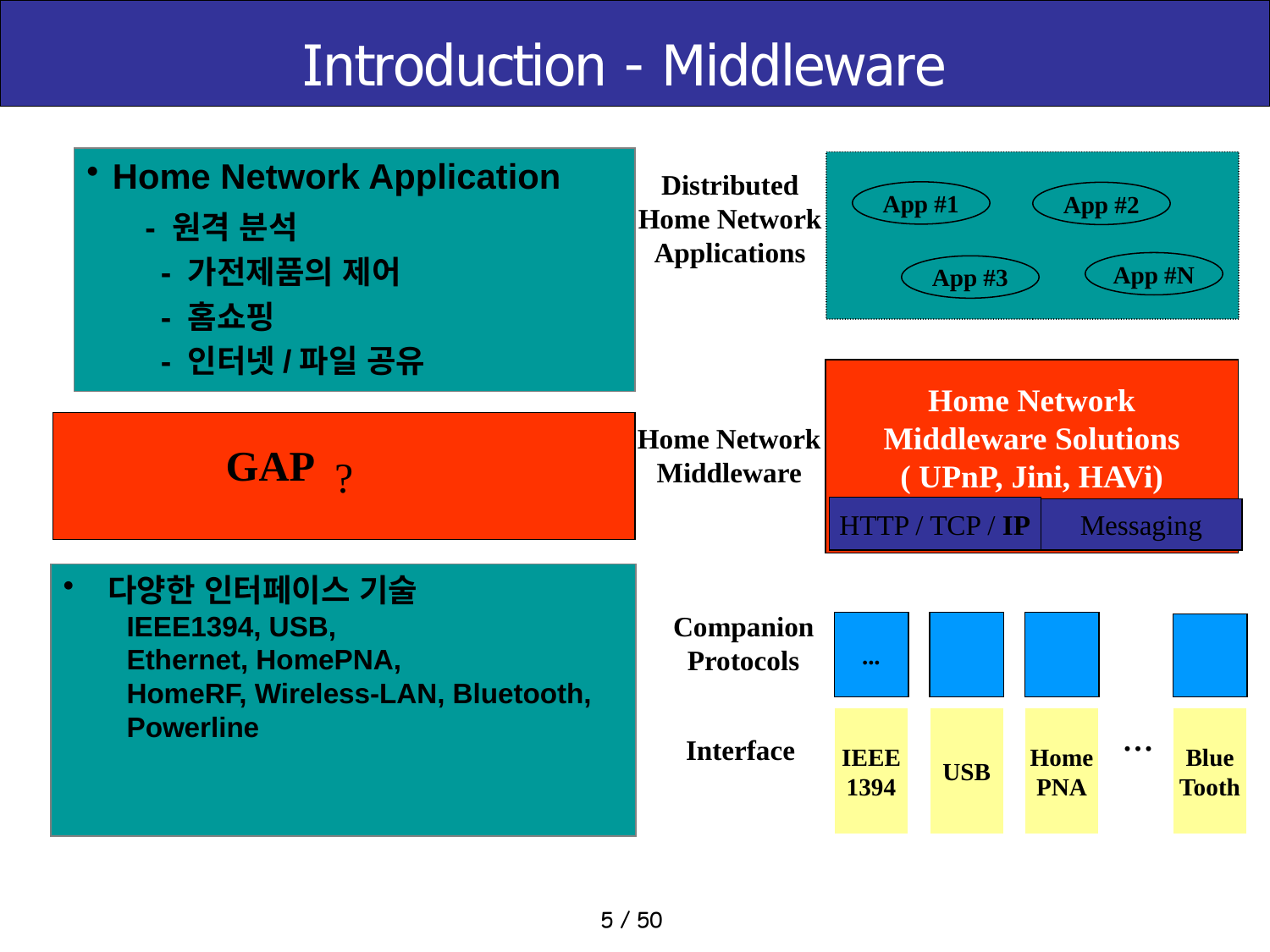

# Introduction - Middleware
Home Network Application
      - 원격 분석
- 가전제품의 제어
- 홈쇼핑
- 인터넷/파일 공유

Distributed
Home Network
Applications
App #1
App #2
App #N
App #3
Home Network
Middleware Solutions
( UPnP, Jini, HAVi)

?
Home Network
Middleware
GAP
HTTP / TCP / IP
Messaging
 다양한 인터페이스 기술
IEEE1394, USB,
Ethernet, HomePNA,
HomeRF, Wireless-LAN, Bluetooth,
Powerline
Companion
Protocols
...

...
IEEE
1394
USB
Home
PNA
Blue
Tooth
Interface
5 / 50